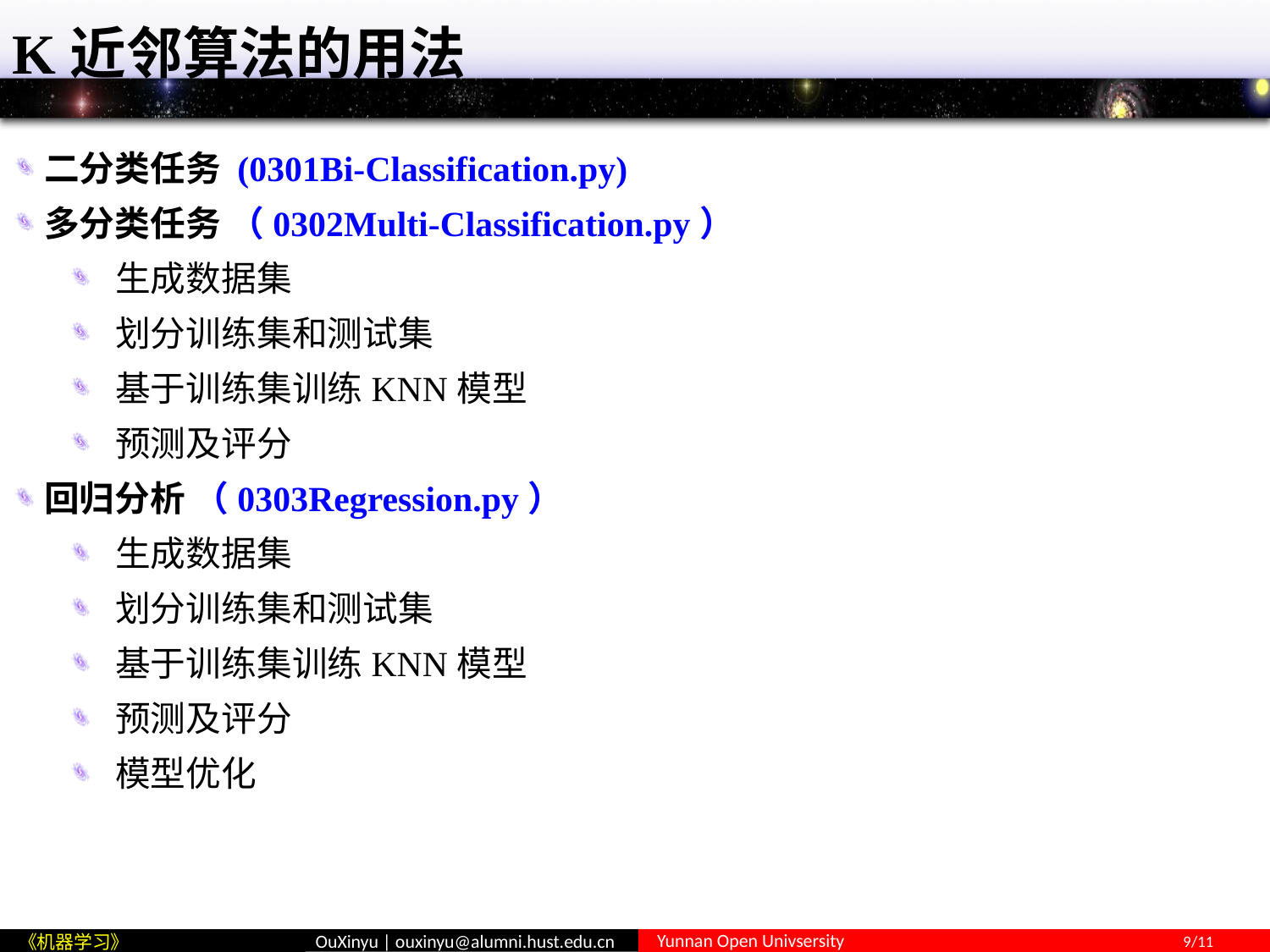

# K近邻算法的用法
二分类任务 (0301Bi-Classification.py)
多分类任务 （0302Multi-Classification.py）
生成数据集
划分训练集和测试集
基于训练集训练KNN模型
预测及评分
回归分析 （0303Regression.py）
生成数据集
划分训练集和测试集
基于训练集训练KNN模型
预测及评分
模型优化